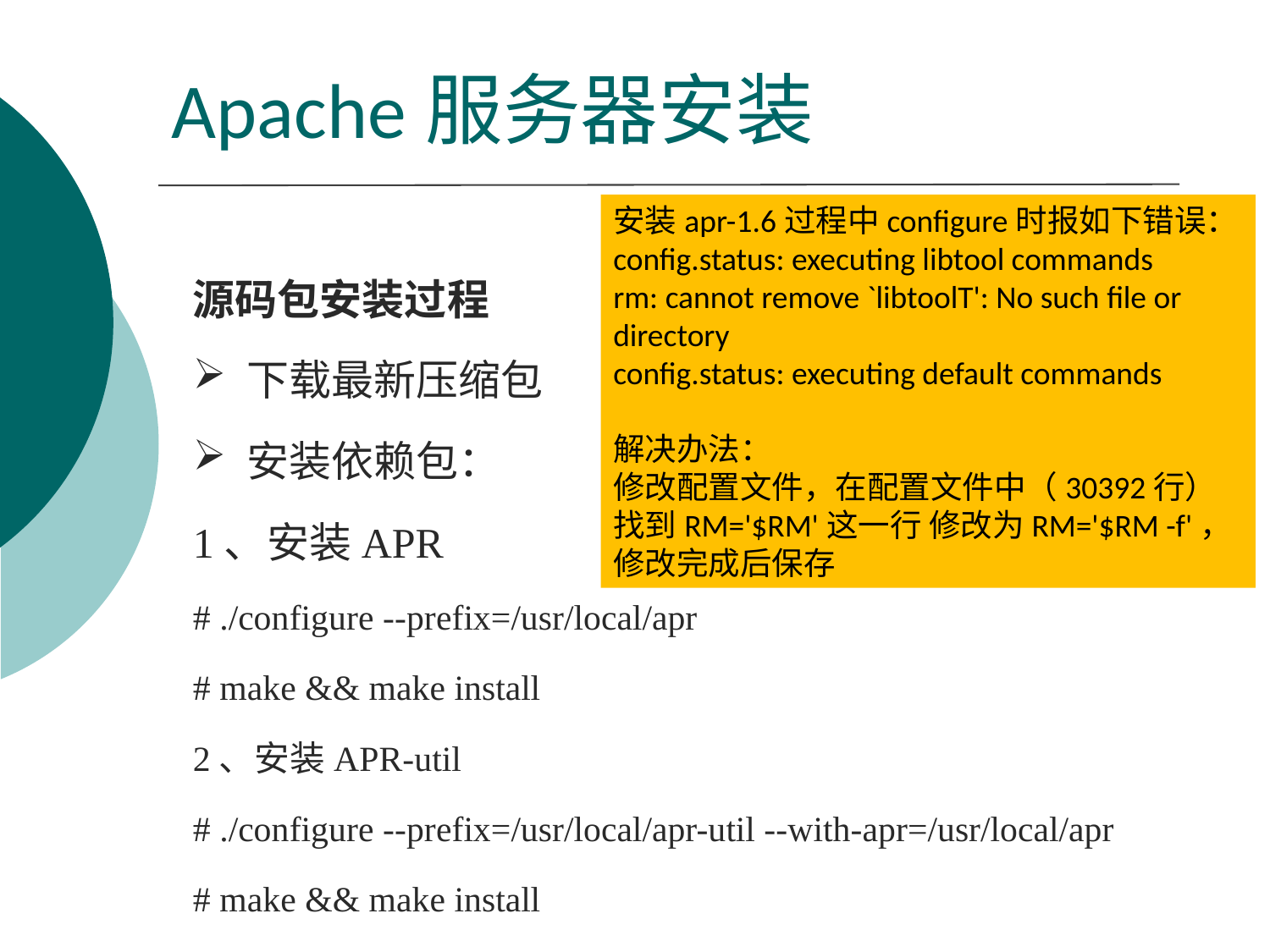

# Apache服务器安装
安装apr-1.6过程中configure时报如下错误：
config.status: executing libtool commands
rm: cannot remove `libtoolT': No such file or directory
config.status: executing default commands

解决办法：
修改配置文件，在配置文件中（30392行）找到RM='$RM'这一行 修改为RM='$RM -f'，修改完成后保存
源码包安装过程
 下载最新压缩包
 安装依赖包：
1、安装APR
# ./configure --prefix=/usr/local/apr
# make && make install
2、安装APR-util
# ./configure --prefix=/usr/local/apr-util --with-apr=/usr/local/apr
# make && make install